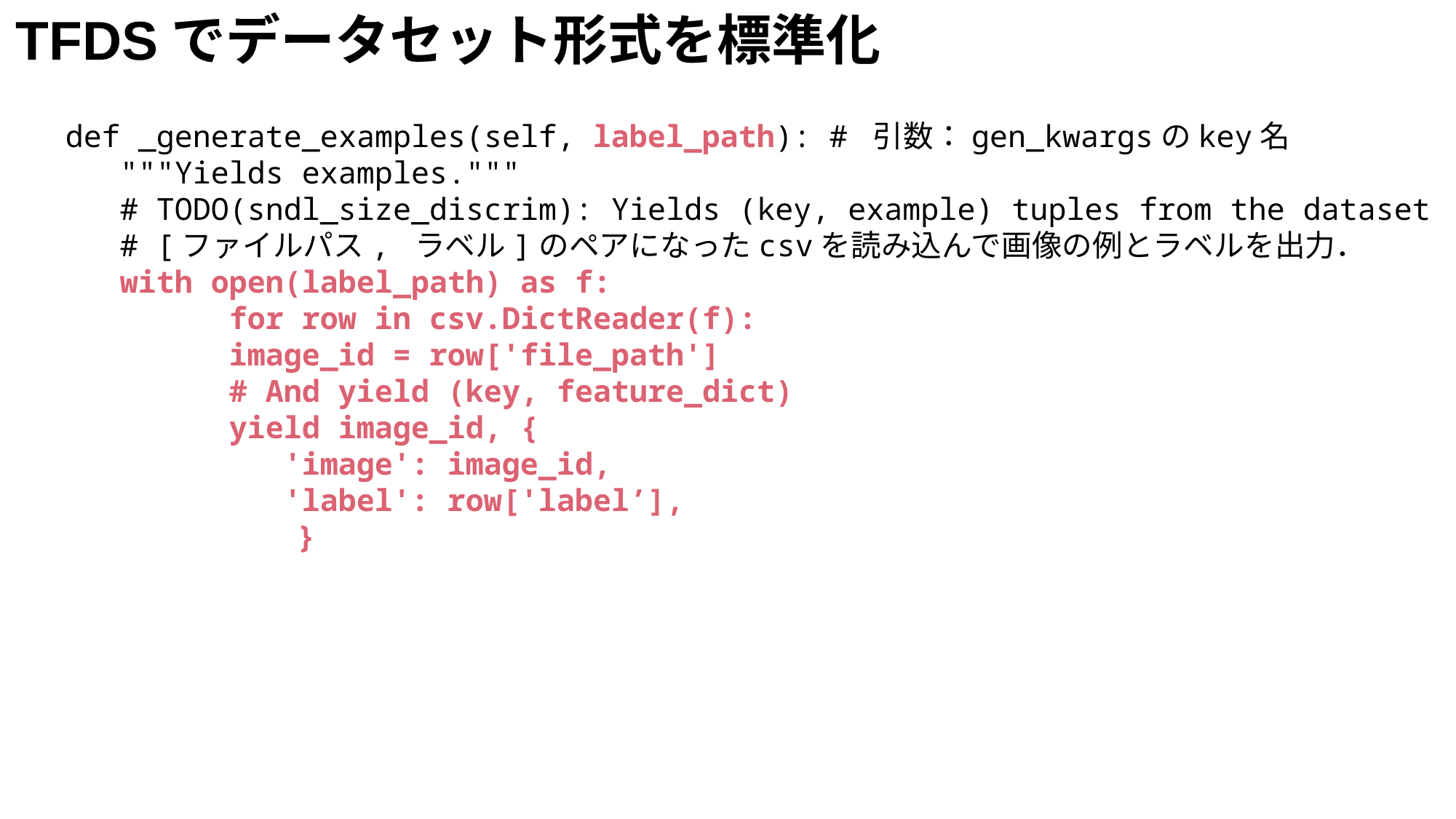

TFDSでデータセット形式を標準化
def _generate_examples(self, label_path): # 引数：gen_kwargsのkey名
"""Yields examples."""
# TODO(sndl_size_discrim): Yields (key, example) tuples from the dataset
# [ファイルパス, ラベル]のペアになったcsvを読み込んで画像の例とラベルを出力．
with open(label_path) as f:
	for row in csv.DictReader(f):
image_id = row['file_path']
# And yield (key, feature_dict)
yield image_id, {
'image': image_id,
'label': row['label’],
	　　}